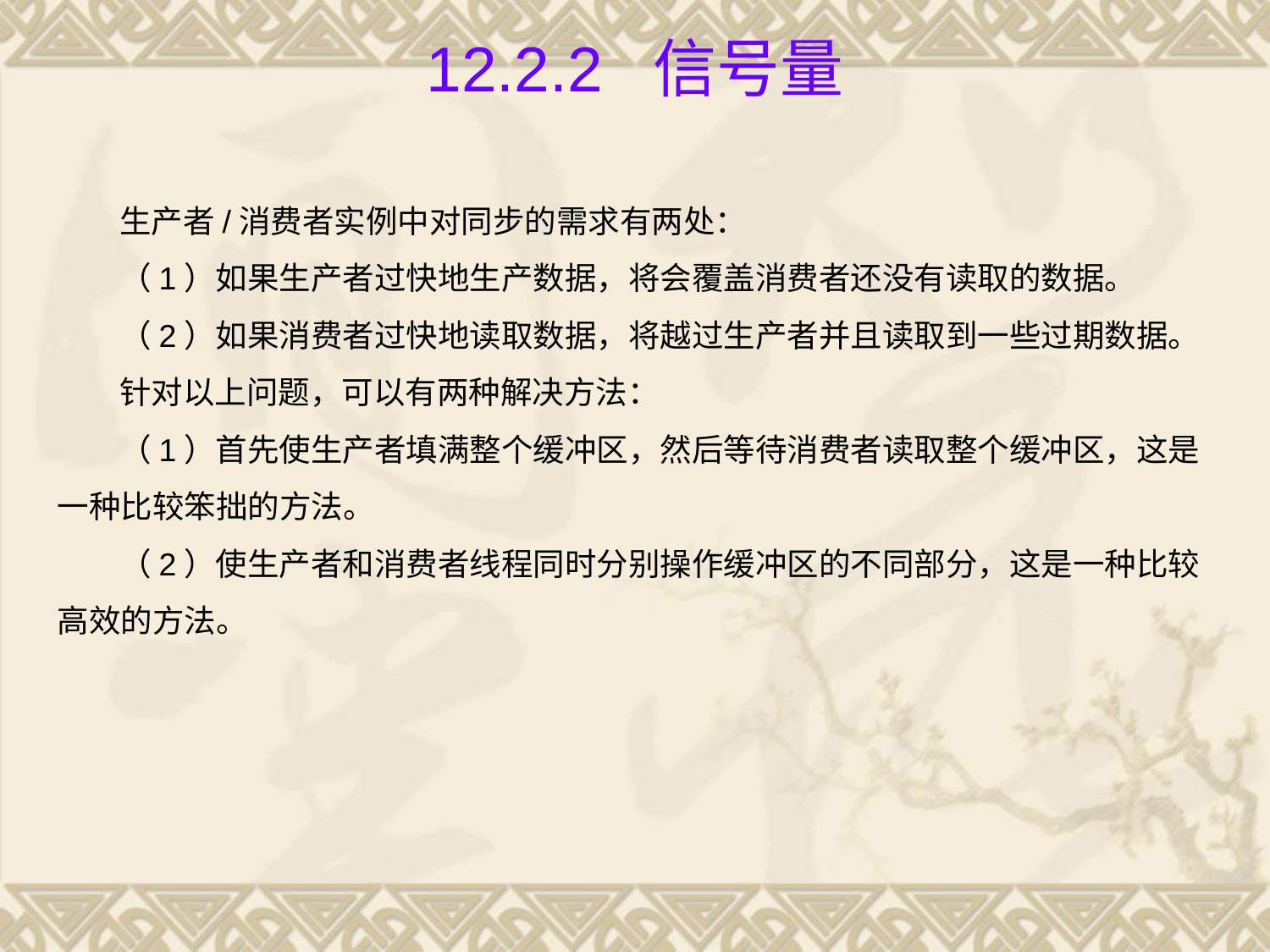

# 12.2.2  信号量
生产者/消费者实例中对同步的需求有两处：
（1）如果生产者过快地生产数据，将会覆盖消费者还没有读取的数据。
（2）如果消费者过快地读取数据，将越过生产者并且读取到一些过期数据。
针对以上问题，可以有两种解决方法：
（1）首先使生产者填满整个缓冲区，然后等待消费者读取整个缓冲区，这是一种比较笨拙的方法。
（2）使生产者和消费者线程同时分别操作缓冲区的不同部分，这是一种比较高效的方法。